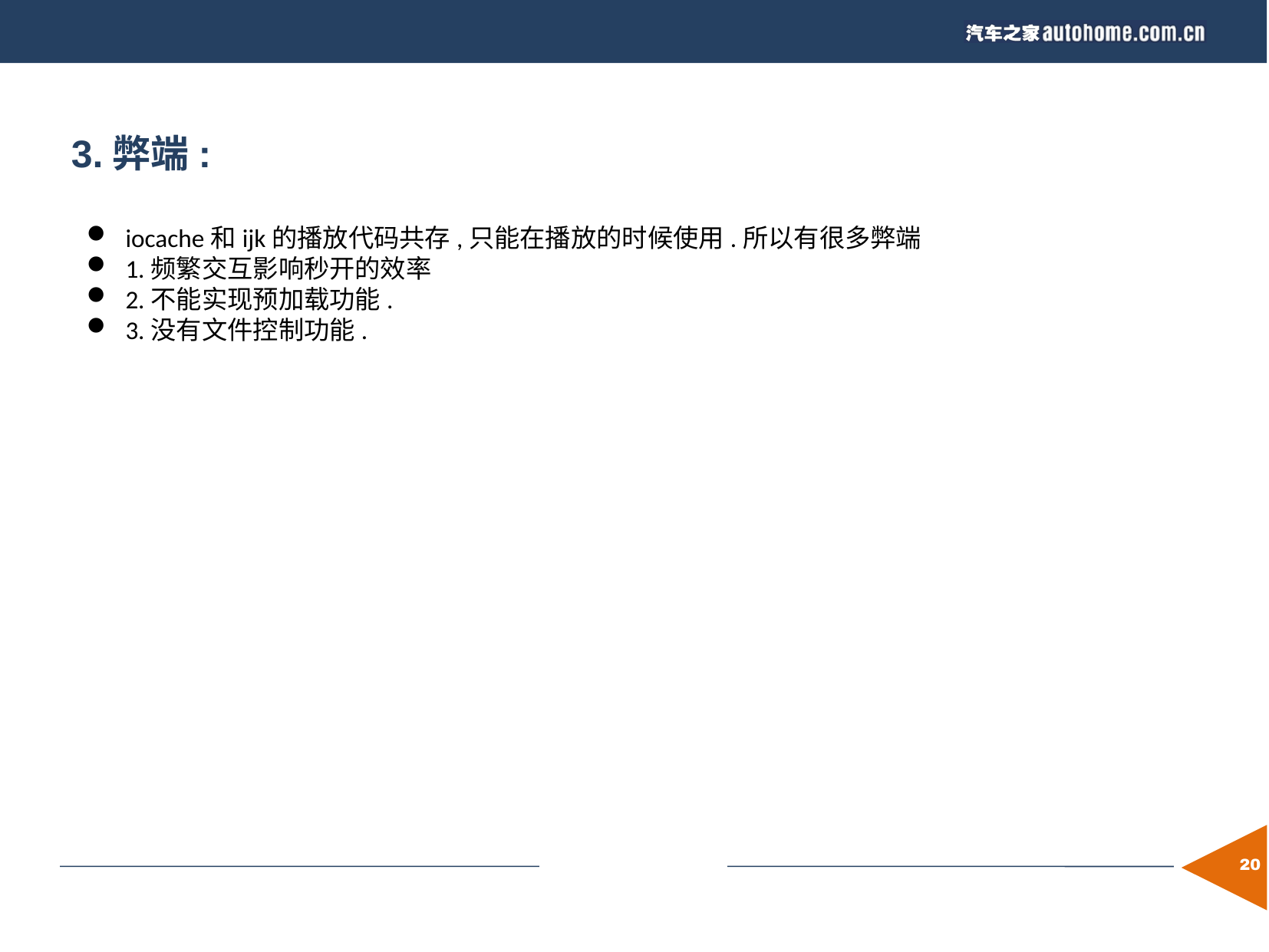

3.弊端:
iocache和ijk的播放代码共存,只能在播放的时候使用.所以有很多弊端
1.频繁交互影响秒开的效率
2.不能实现预加载功能.
3.没有文件控制功能.
20